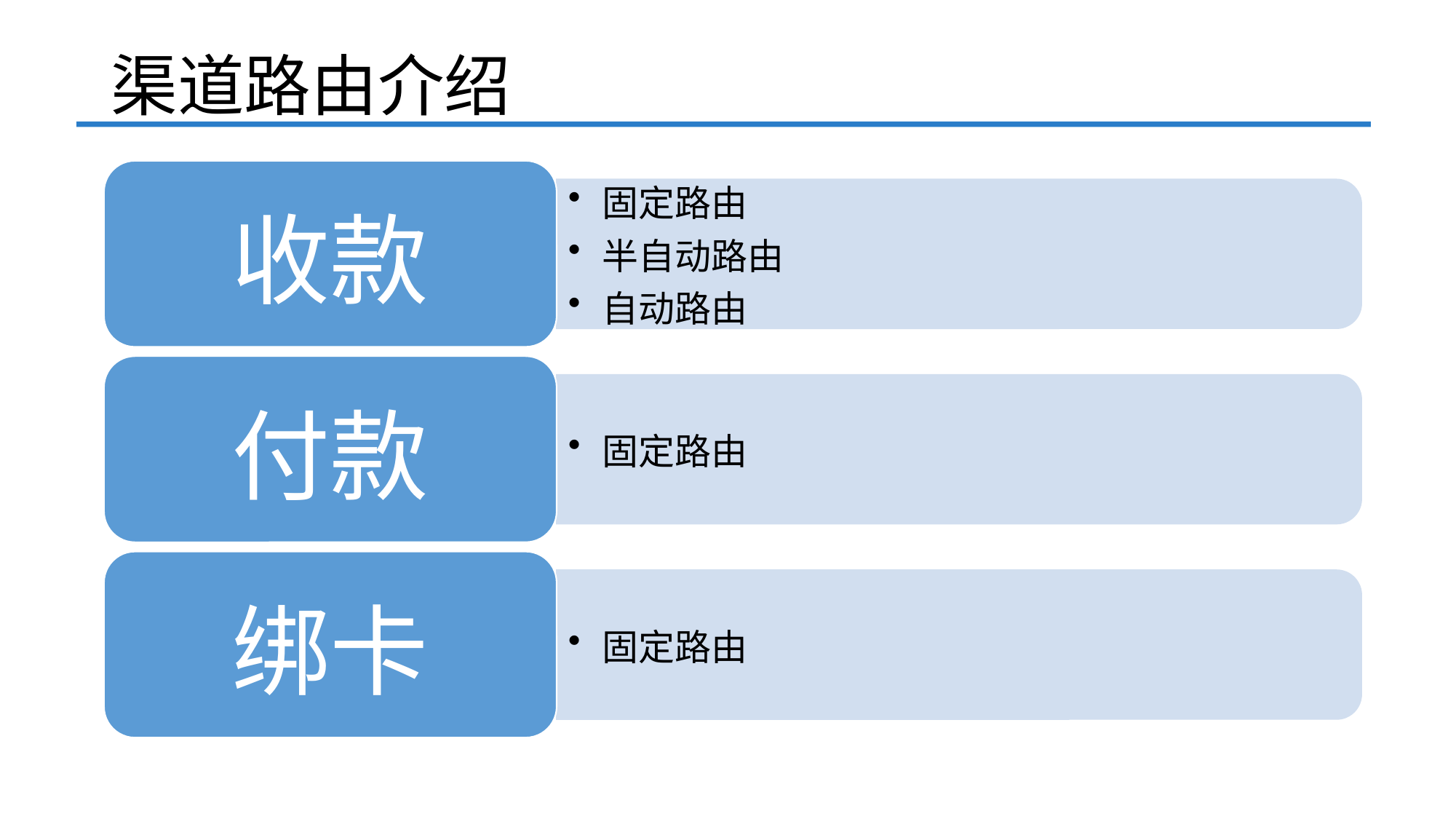

# 渠道路由介绍

收款
固定路由
自动路由
付款
固定路由
固定路由
半自动路由
绑卡